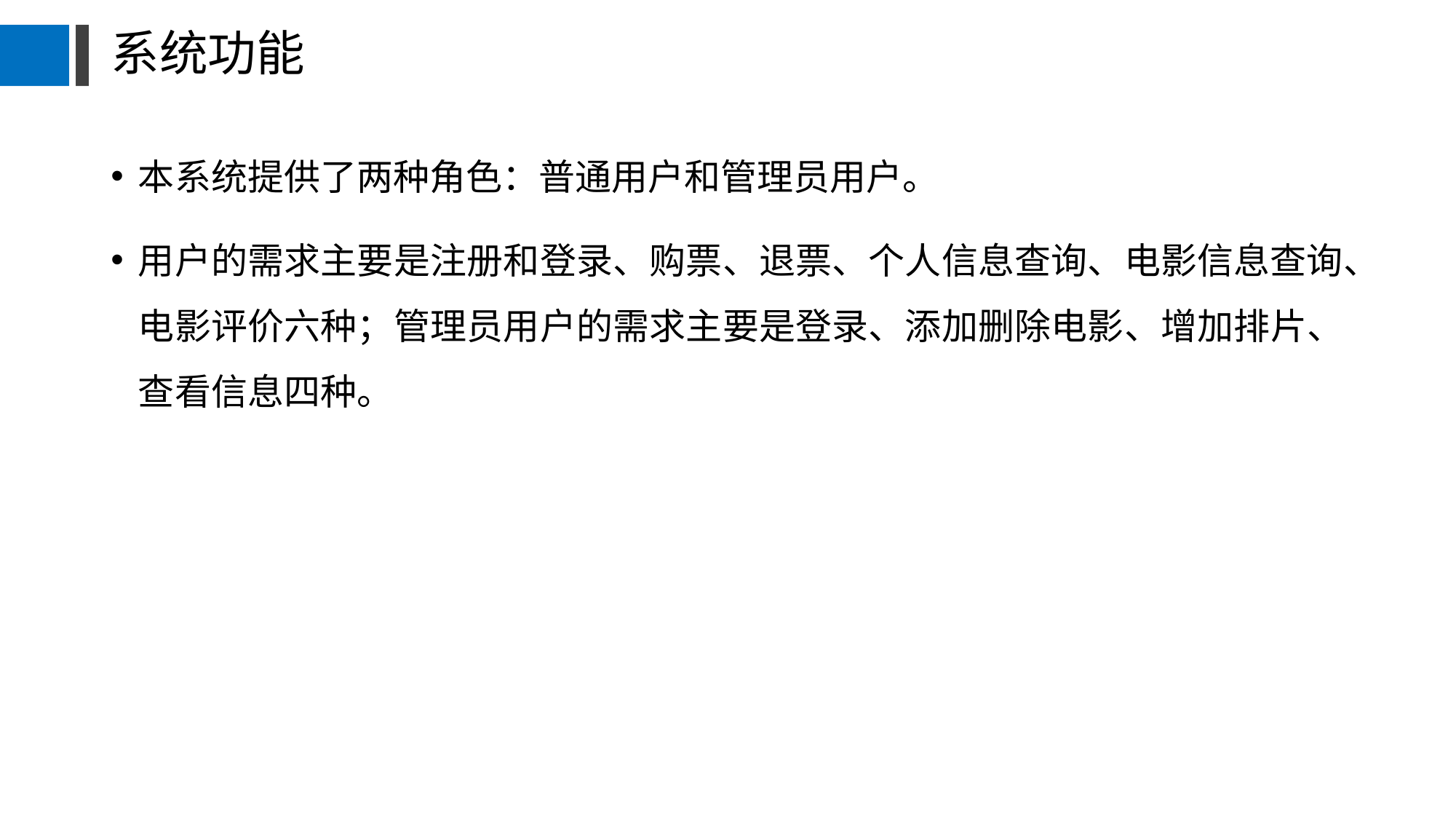

# 系统功能
本系统提供了两种角色：普通用户和管理员用户。
用户的需求主要是注册和登录、购票、退票、个人信息查询、电影信息查询、电影评价六种；管理员用户的需求主要是登录、添加删除电影、增加排片、查看信息四种。